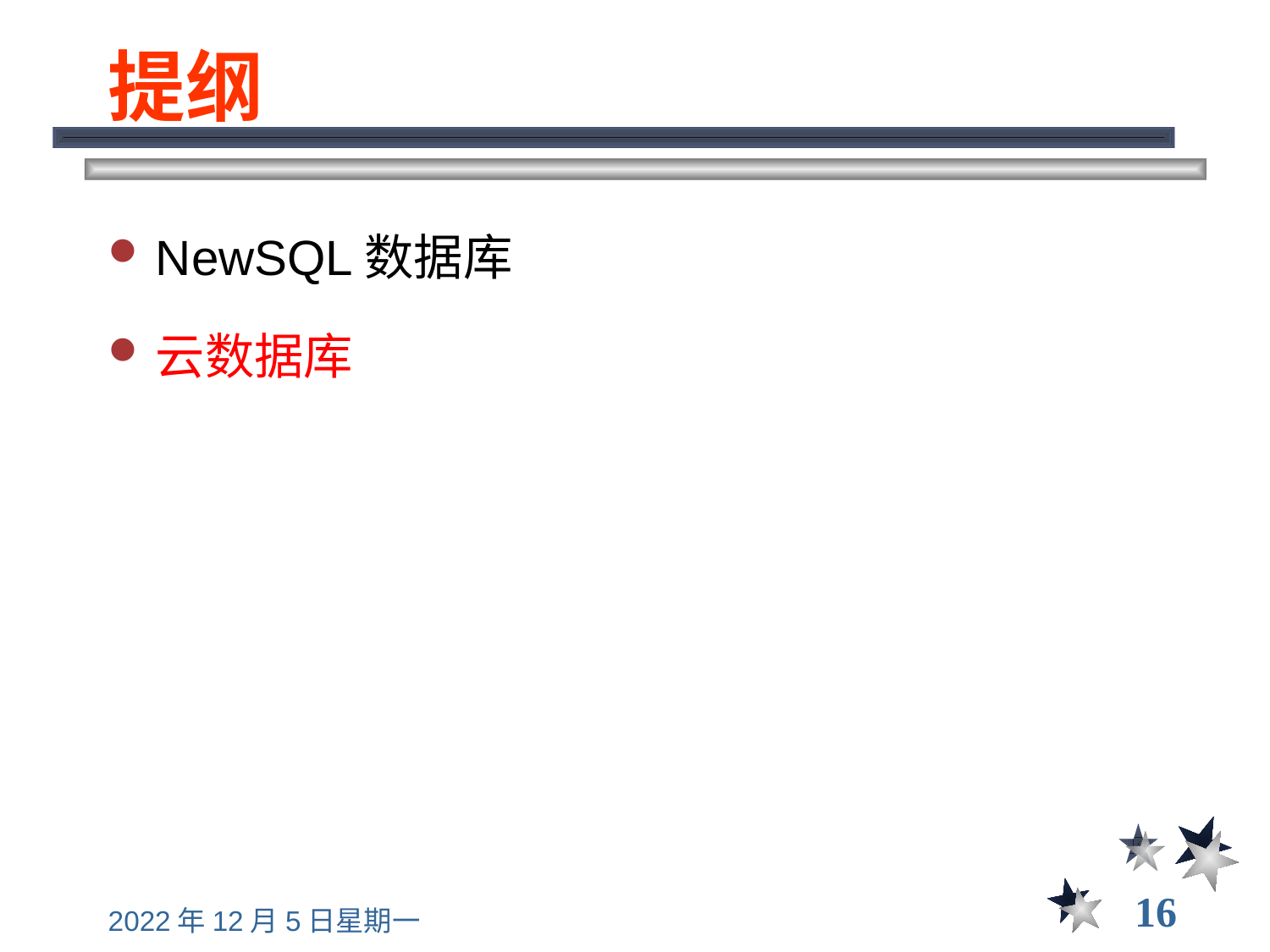

# 提纲
NewSQL数据库
云数据库
16
2022年12月5日星期一
大数据管理----前言